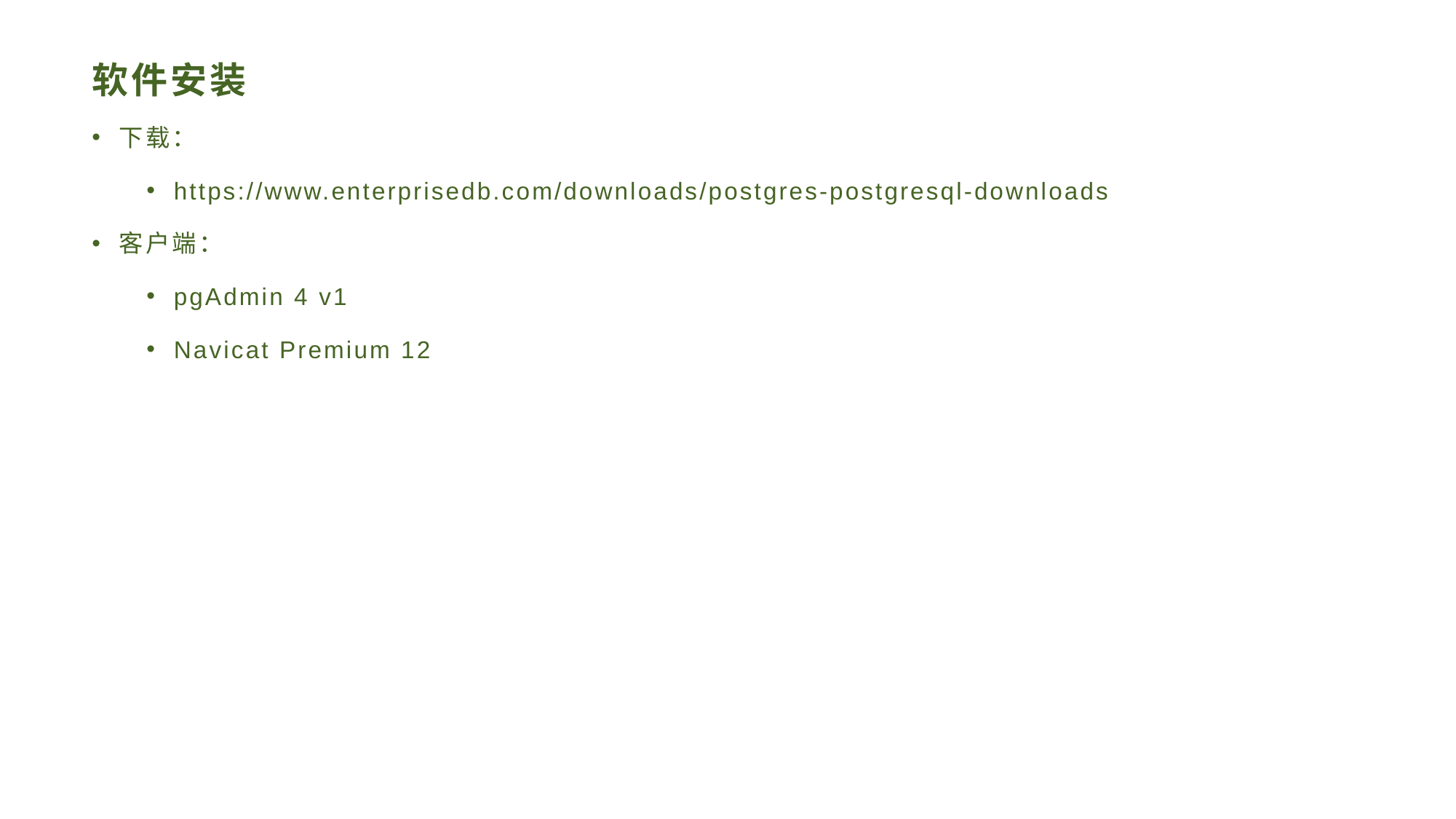

# 软件安装
下载：
https://www.enterprisedb.com/downloads/postgres-postgresql-downloads
客户端：
pgAdmin 4 v1
Navicat Premium 12